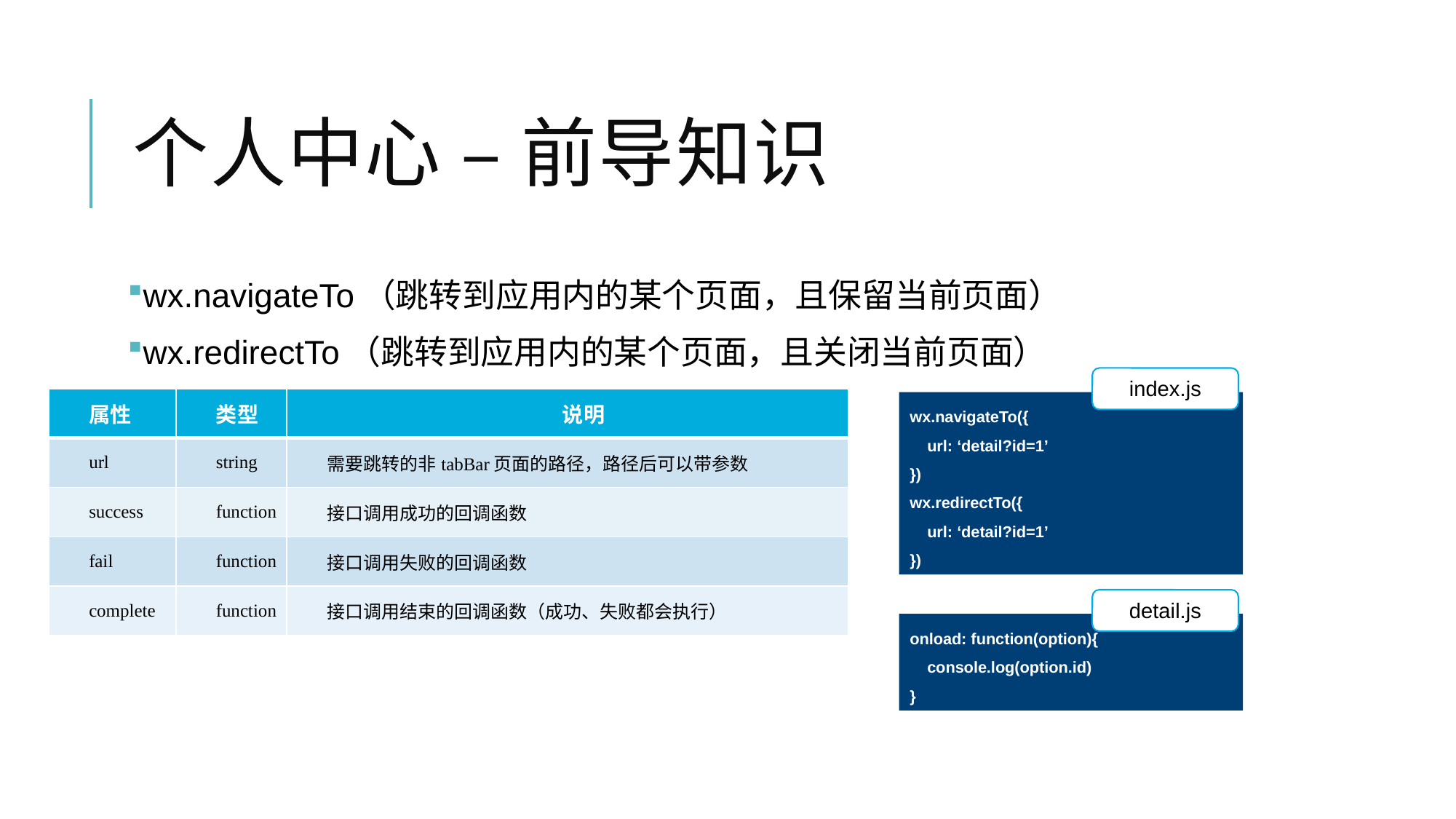

# 个人中心 – 前导知识
wx.navigateTo（跳转到应用内的某个页面，且保留当前页面）
wx.redirectTo（跳转到应用内的某个页面，且关闭当前页面）

index.js
wx.navigateTo({
    url: ‘detail?id=1’
})
wx.redirectTo({
    url: ‘detail?id=1’
})
| 属性 | 类型 | 说明 |
| --- | --- | --- |
| url | string | 需要跳转的非tabBar页面的路径，路径后可以带参数 |
| success | function | 接口调用成功的回调函数 |
| fail | function | 接口调用失败的回调函数 |
| complete | function | 接口调用结束的回调函数（成功、失败都会执行） |
detail.js
onload: function(option){
    console.log(option.id)
}